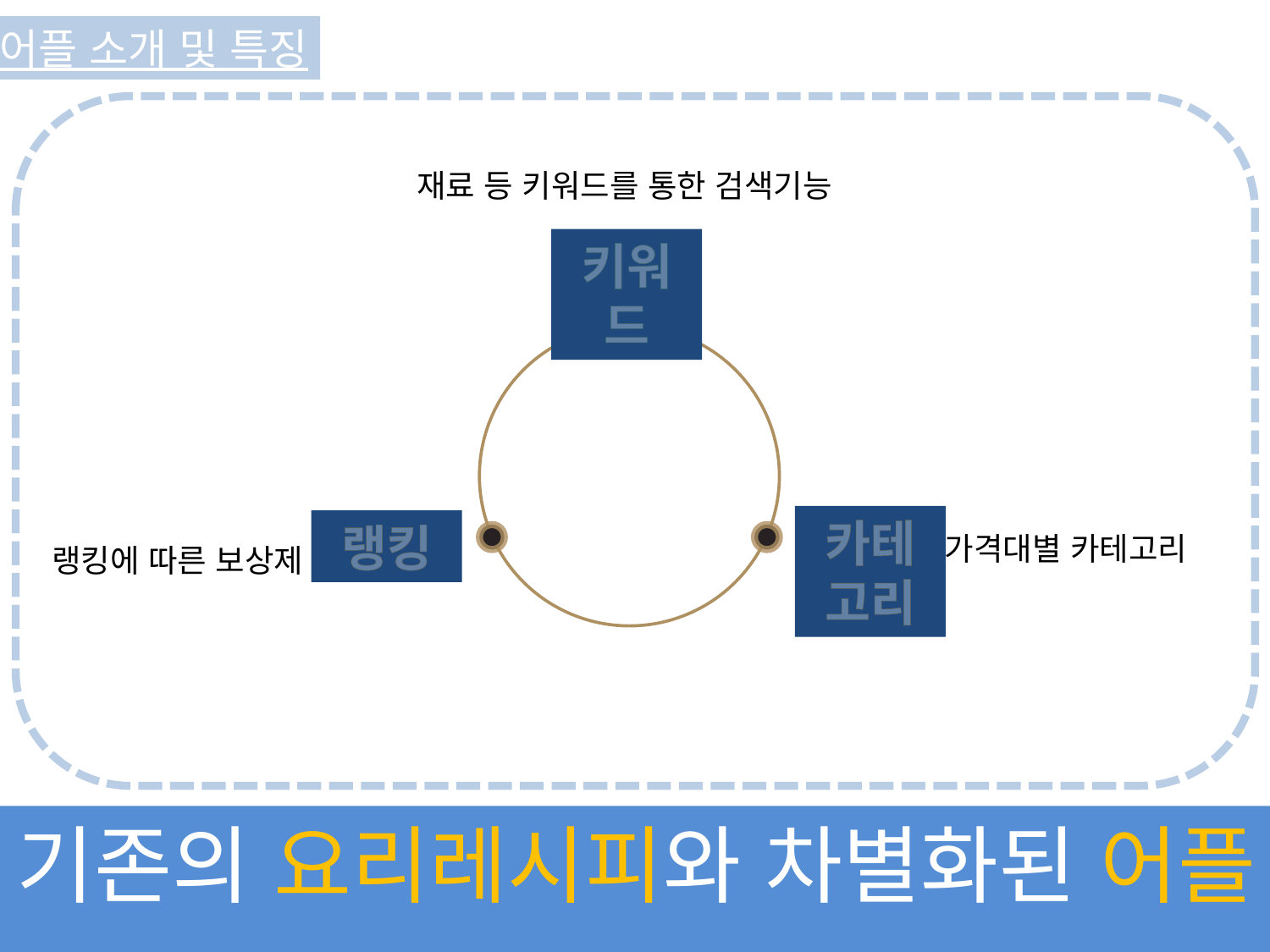

☞어플 소개 및 특징

재료 등 키워드를 통한 검색기능
키워드

가격대별 카테고리
카테고리
랭킹
랭킹에 따른 보상제

기존의 요리레시피와 차별화된 어플